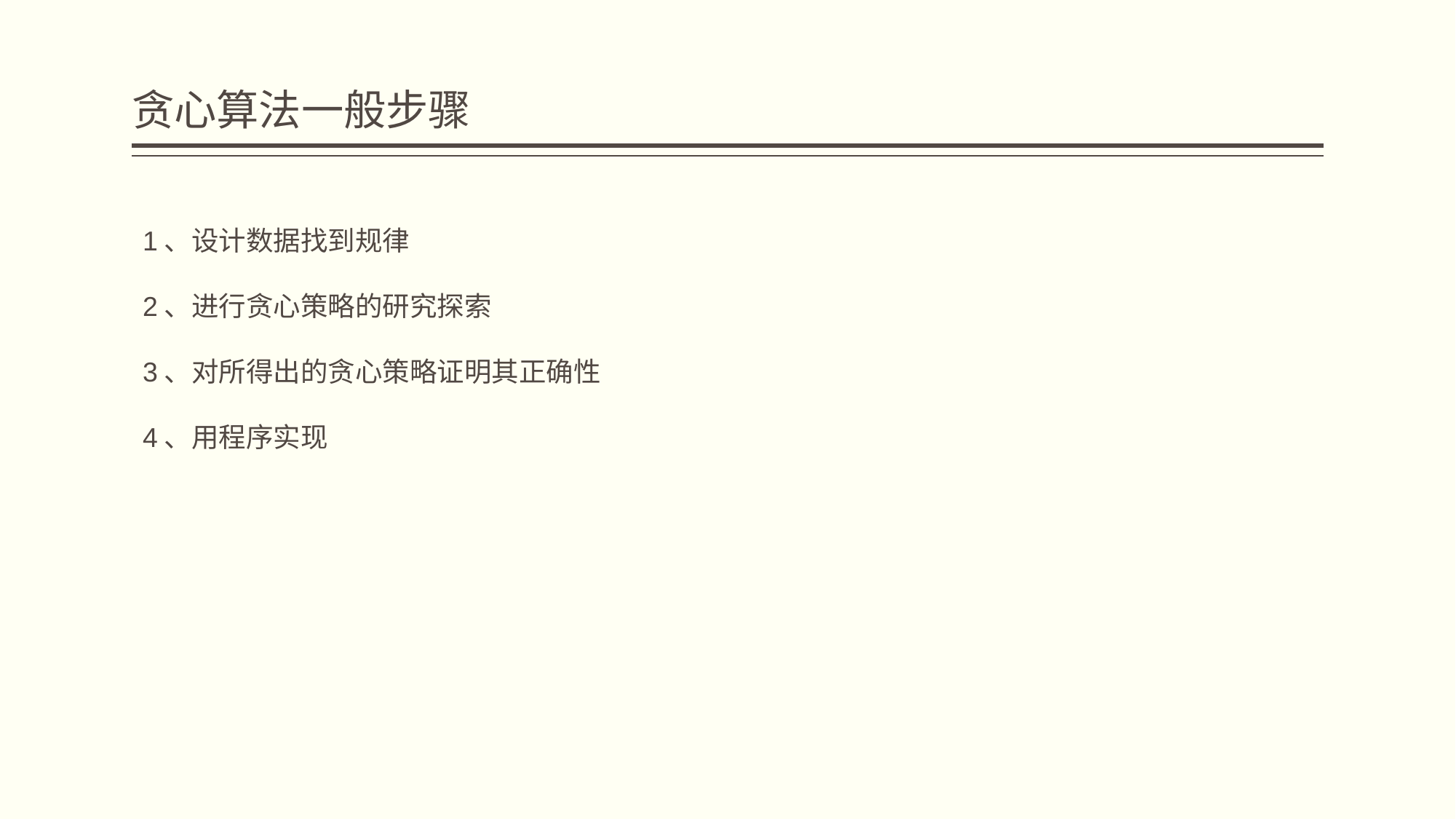

# 贪心算法一般步骤
1、设计数据找到规律

2、进行贪心策略的研究探索

3、对所得出的贪心策略证明其正确性

4、用程序实现